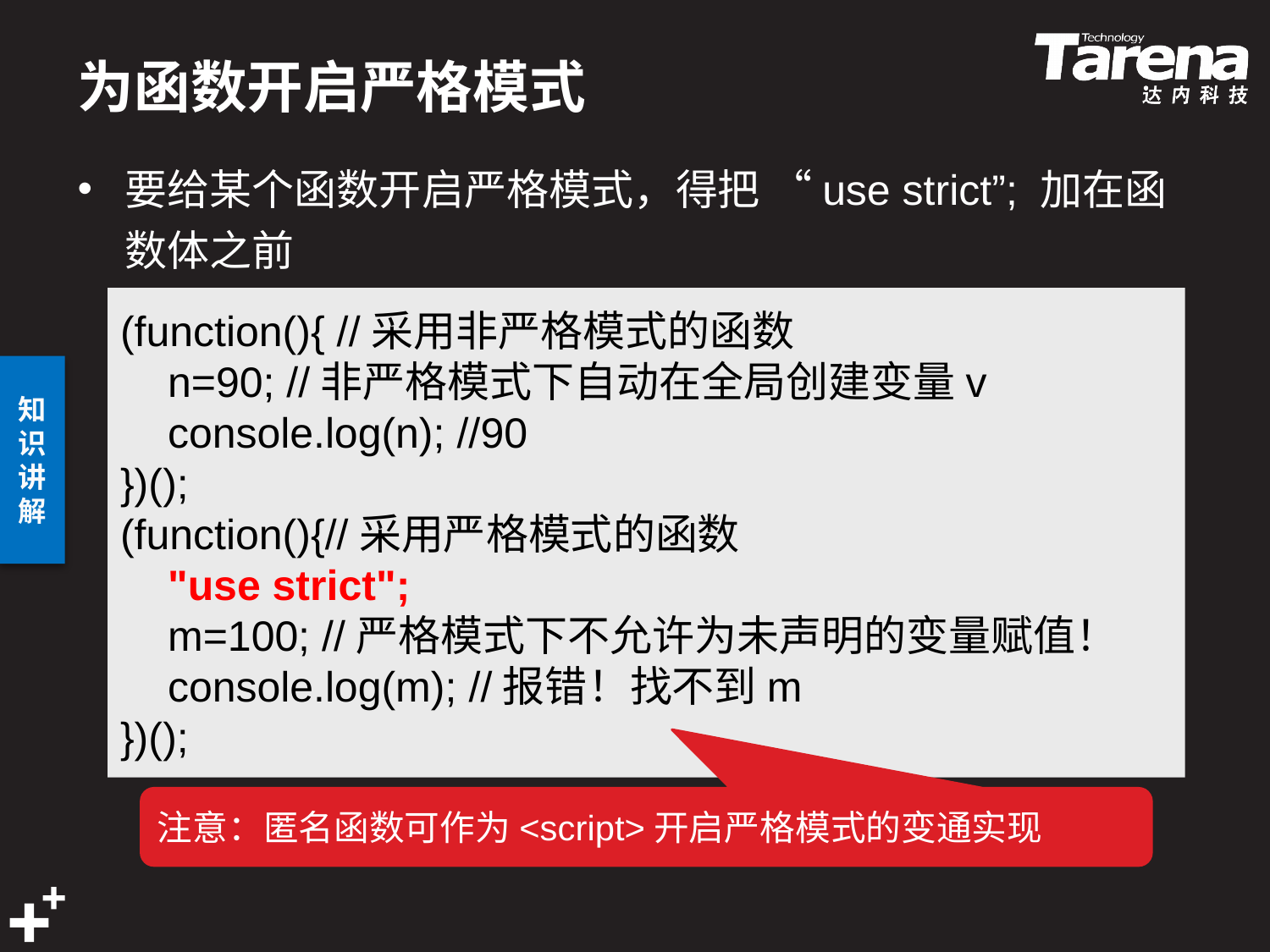

# 为函数开启严格模式
要给某个函数开启严格模式，得把 “use strict”; 加在函数体之前
(function(){ //采用非严格模式的函数
    n=90; //非严格模式下自动在全局创建变量v
    console.log(n); //90
})();
(function(){//采用严格模式的函数
    "use strict";
    m=100; //严格模式下不允许为未声明的变量赋值！
    console.log(m); //报错！找不到m
})();
注意：匿名函数可作为<script>开启严格模式的变通实现